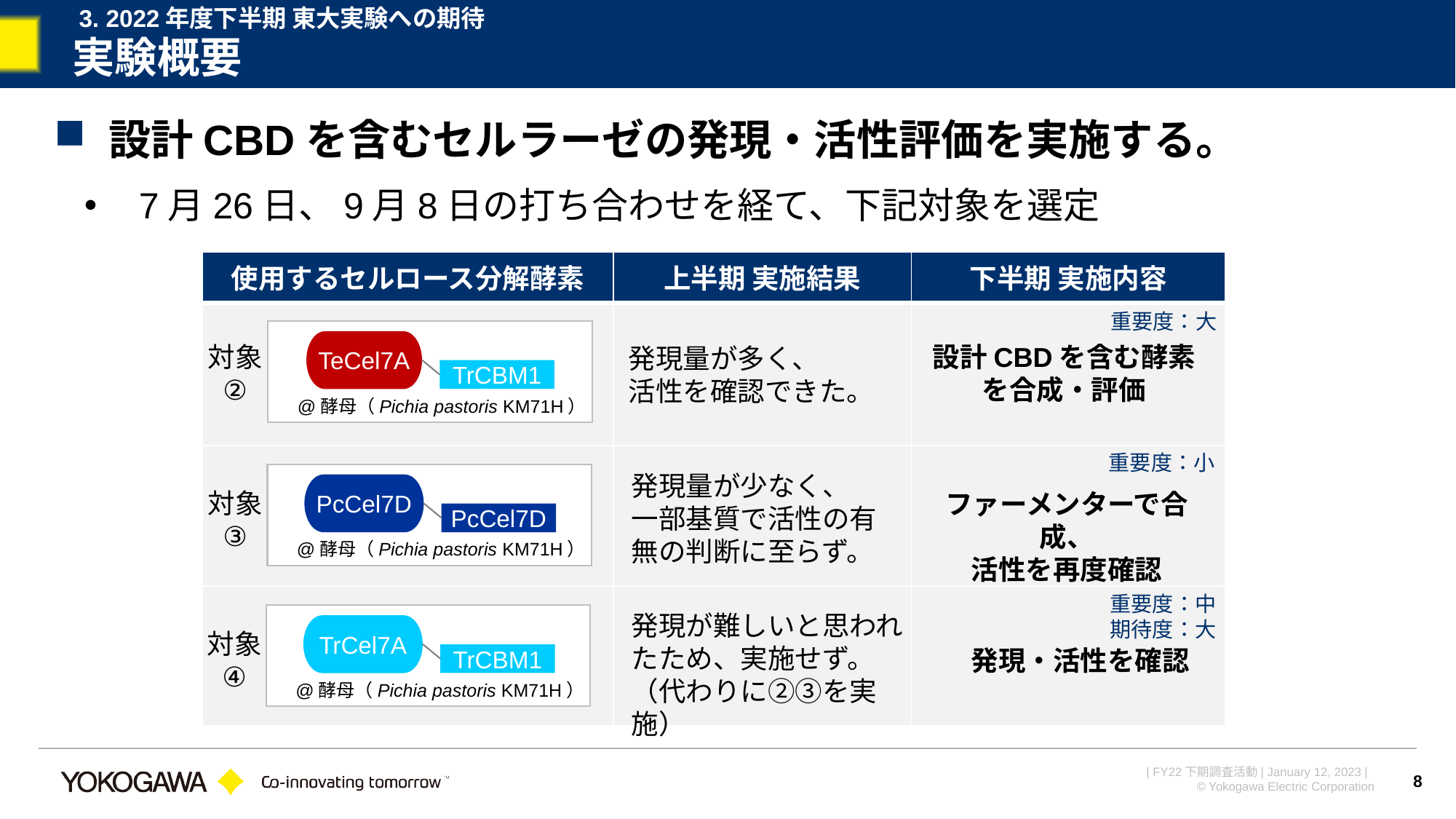

3. 2022年度下半期 東大実験への期待
実験概要
設計CBDを含むセルラーゼの発現・活性評価を実施する。
7月26日、9月8日の打ち合わせを経て、下記対象を選定
| 使用するセルロース分解酵素 | 上半期 実施結果 | 下半期 実施内容 |
| --- | --- | --- |
|  |  |  |
|  |  |  |
|  |  |  |
重要度：大

@酵母（Pichia pastoris KM71H）
TeCel7A
TrCBM1
対象
②
設計CBDを含む酵素を合成・評価
発現量が多く、
活性を確認できた。
重要度：小
発現量が少なく、
一部基質で活性の有無の判断に至らず。

PcCel7D
PcCel7D
対象
③
@酵母（Pichia pastoris KM71H）
ファーメンターで合成、
活性を再度確認
重要度：中
期待度：大
発現が難しいと思われたため、実施せず。
（代わりに②③を実施）

TrCel7A
TrCBM1
対象
④
@酵母（Pichia pastoris KM71H）
発現・活性を確認
8